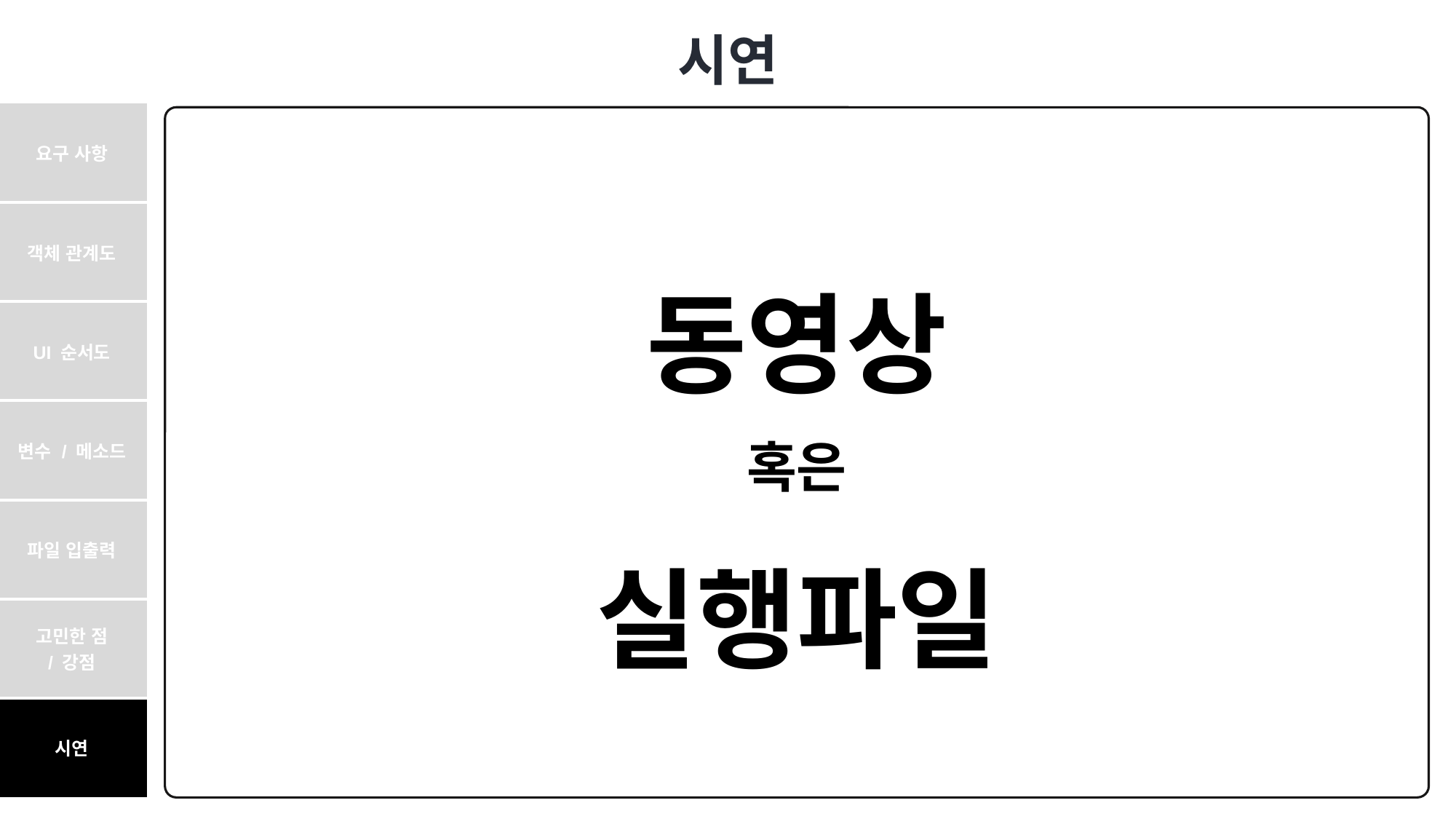

시연
| 요구 사항 |
| --- |
| 객체 관계도 |
| UI 순서도 |
| 변수 / 메소드 |
| 파일 입출력 |
| 고민한 점 / 강점 |
| 시연 |
동영상
혹은
실행파일